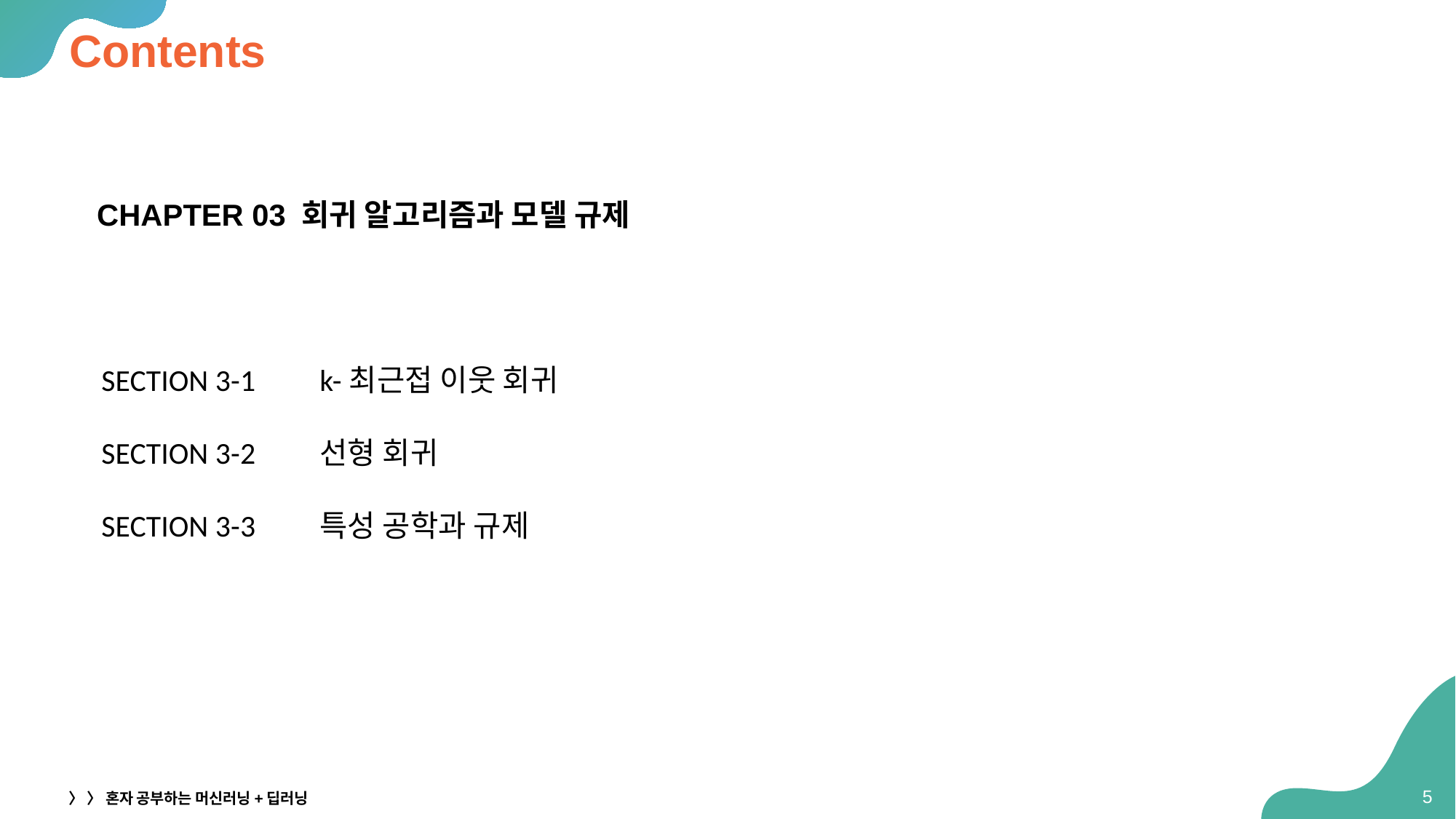

# Contents
CHAPTER 03 회귀 알고리즘과 모델 규제

SECTION 3-1	k-최근접 이웃 회귀
SECTION 3-2 	선형 회귀
SECTION 3-3 	특성 공학과 규제
5
〉 〉 혼자 공부하는 머신러닝+딥러닝